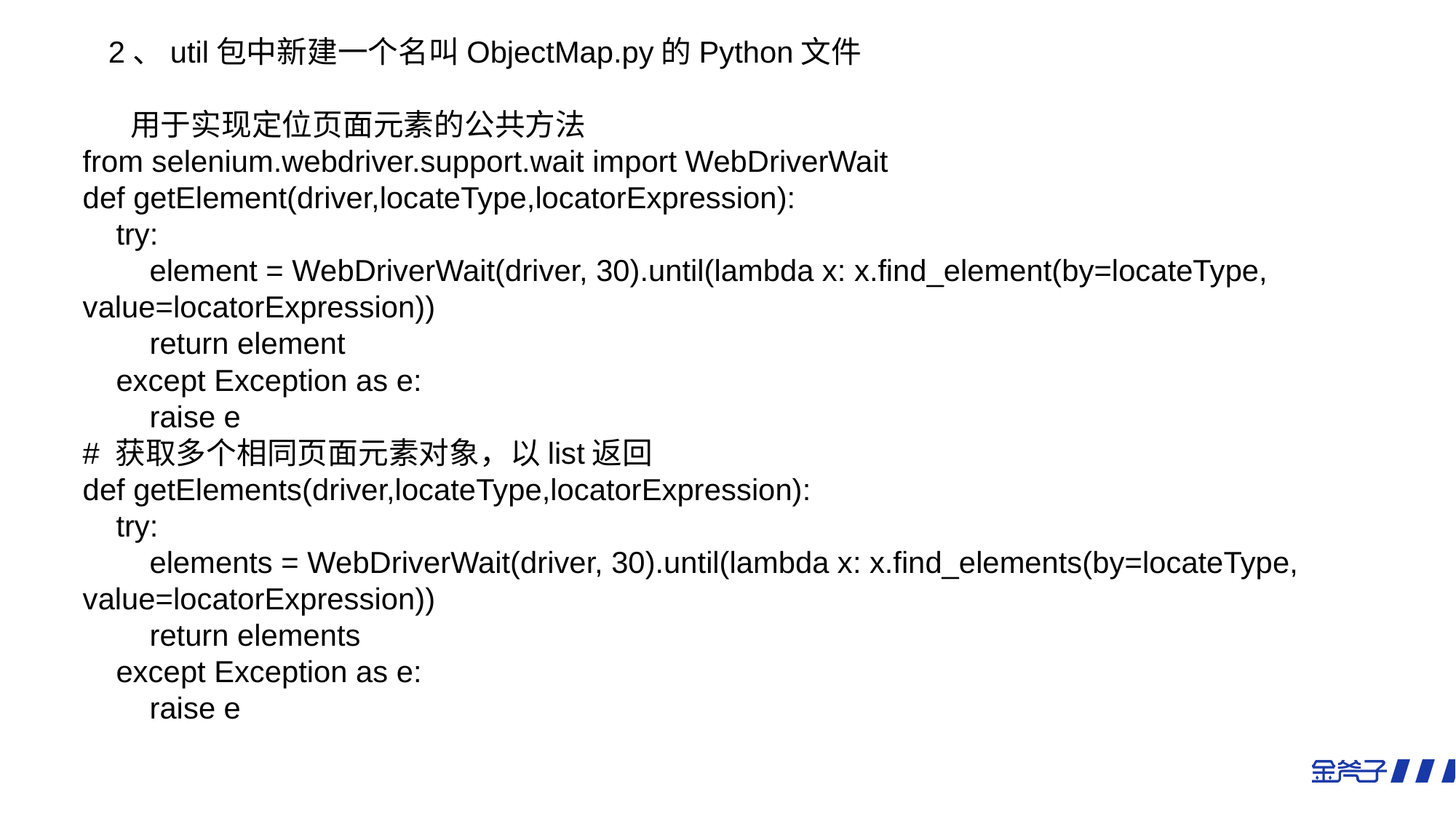

2、util包中新建一个名叫ObjectMap.py的Python文件
      用于实现定位页面元素的公共方法
from selenium.webdriver.support.wait import WebDriverWait
def getElement(driver,locateType,locatorExpression):
    try:
        element = WebDriverWait(driver, 30).until(lambda x: x.find_element(by=locateType, value=locatorExpression))
        return element
    except Exception as e:
        raise e
# 获取多个相同页面元素对象，以list返回
def getElements(driver,locateType,locatorExpression):
    try:
        elements = WebDriverWait(driver, 30).until(lambda x: x.find_elements(by=locateType, value=locatorExpression))
        return elements
    except Exception as e:
        raise e